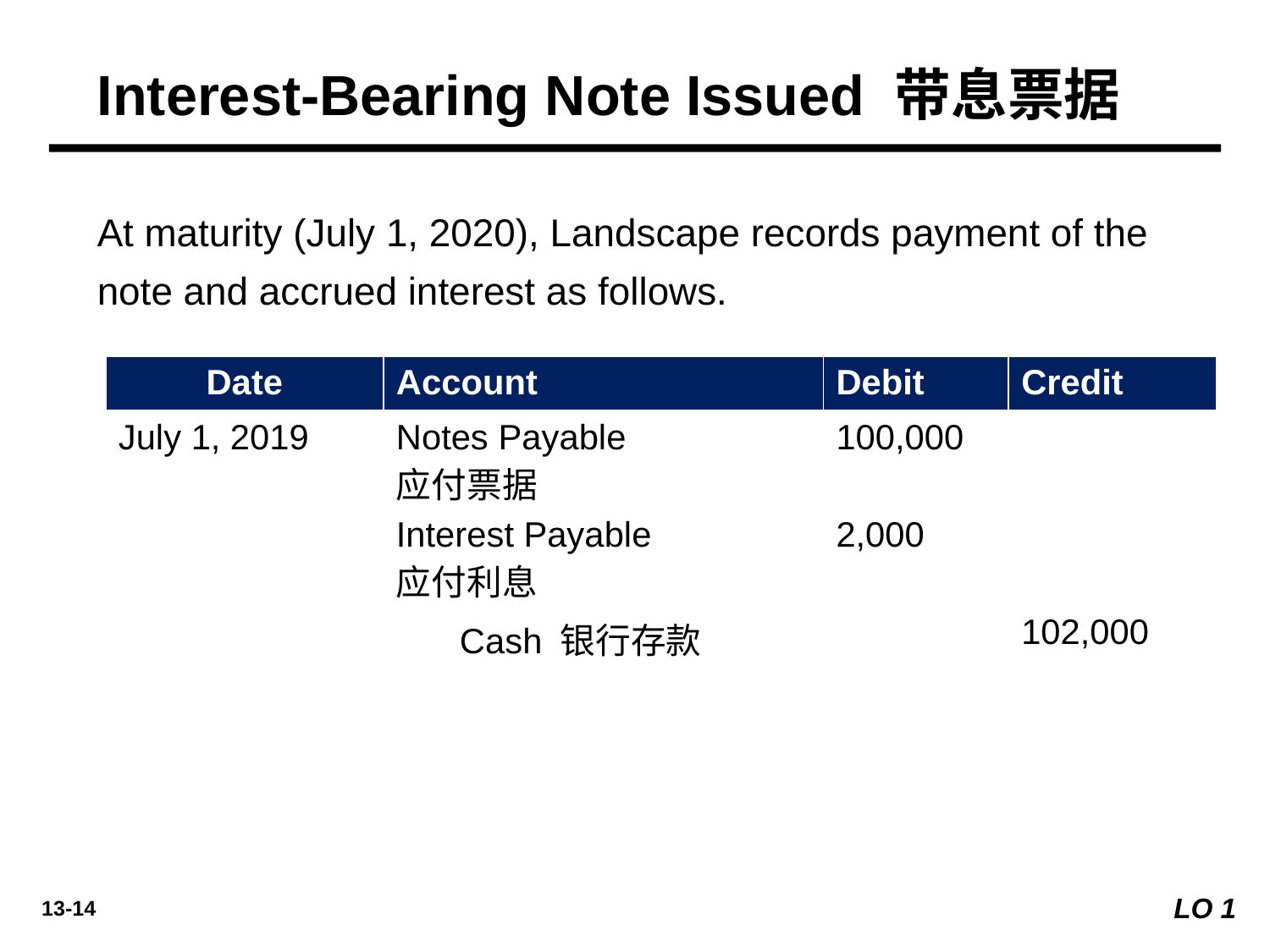

Interest-Bearing Note Issued 带息票据

At maturity (July 1, 2020), Landscape records payment of the note and accrued interest as follows.
| Date | Account | Debit | Credit |
| --- | --- | --- | --- |
| July 1, 2019 | Notes Payable 应付票据 | 100,000 |  |
|  | Interest Payable 应付利息 | 2,000 |  |
|  | Cash 银行存款 |  | 102,000 |
LO 1